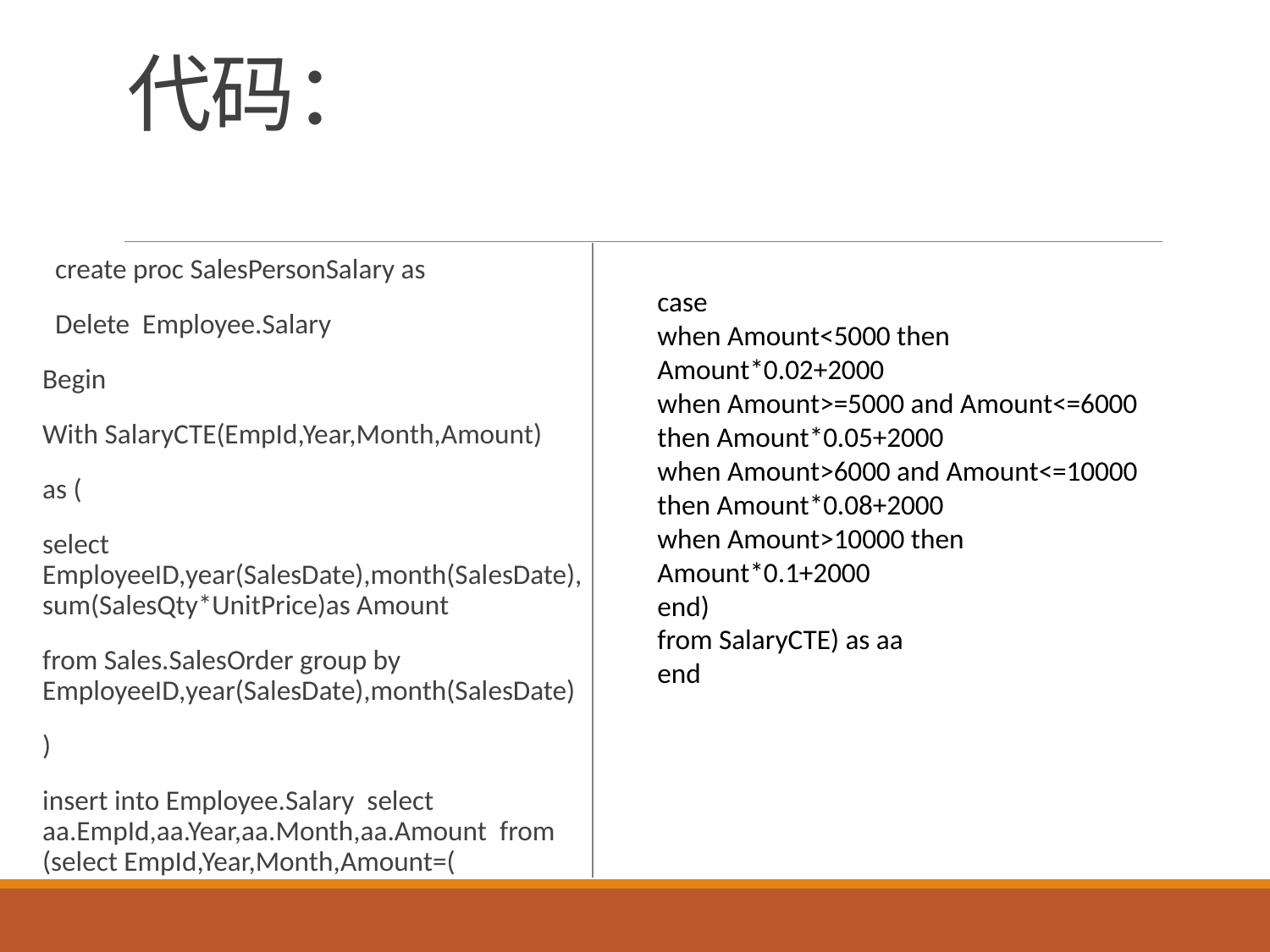

# 代码：
    create proc SalesPersonSalary as
    Delete  Employee.Salary
Begin
With SalaryCTE(EmpId,Year,Month,Amount)
as (
select EmployeeID,year(SalesDate),month(SalesDate),sum(SalesQty*UnitPrice)as Amount
from Sales.SalesOrder group by EmployeeID,year(SalesDate),month(SalesDate)
)
insert into Employee.Salary  select aa.EmpId,aa.Year,aa.Month,aa.Amount  from (select EmpId,Year,Month,Amount=(
case
when Amount<5000 then Amount*0.02+2000
when Amount>=5000 and Amount<=6000 then Amount*0.05+2000
when Amount>6000 and Amount<=10000 then Amount*0.08+2000
when Amount>10000 then Amount*0.1+2000
end)
from SalaryCTE) as aa
end